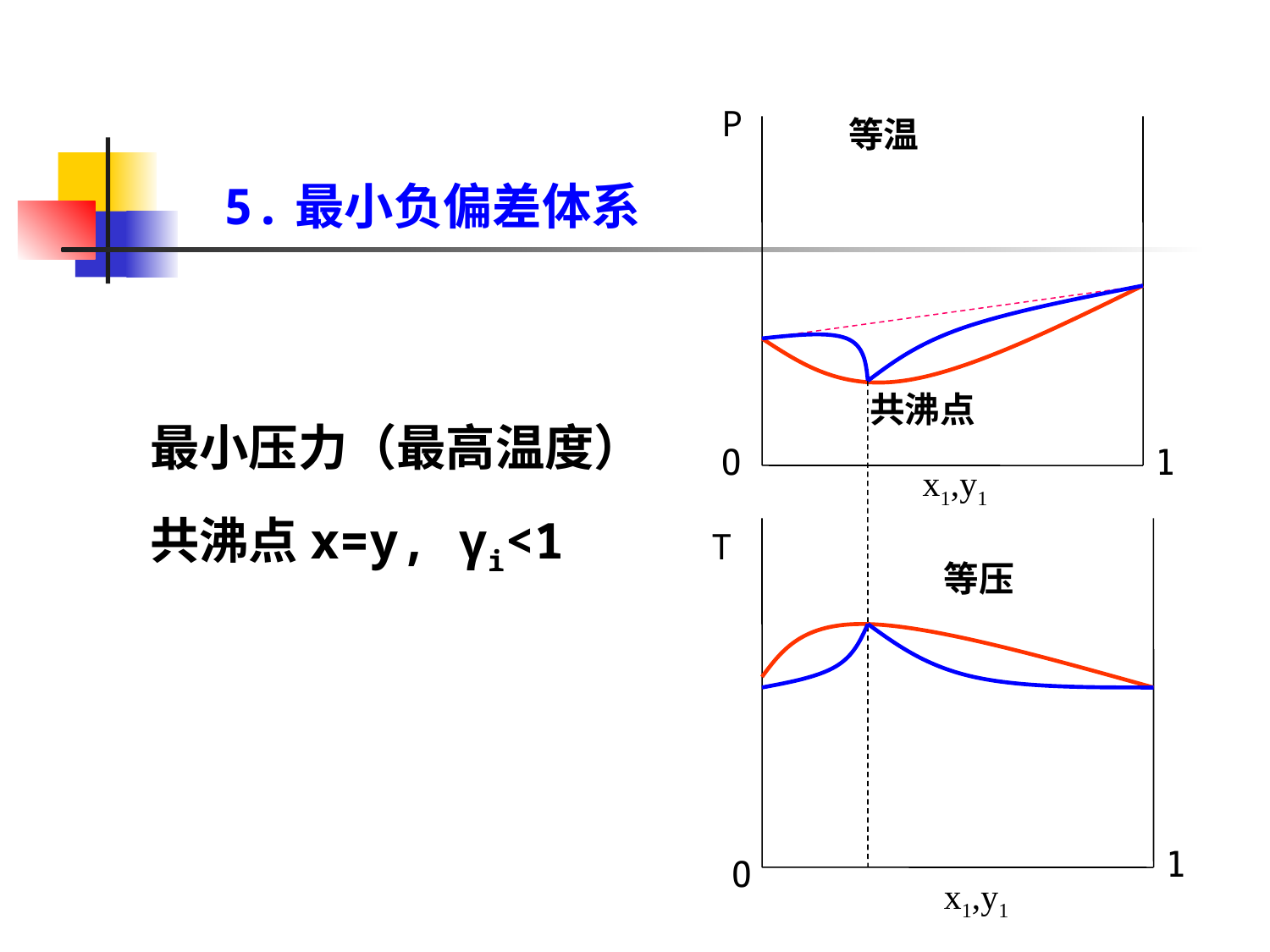

P
等温

5.最小负偏差体系

最小压力（最高温度）共沸点x=y, γi<1
共沸点

0
1
x1,y1

T

等压

1
0

x1,y1
25